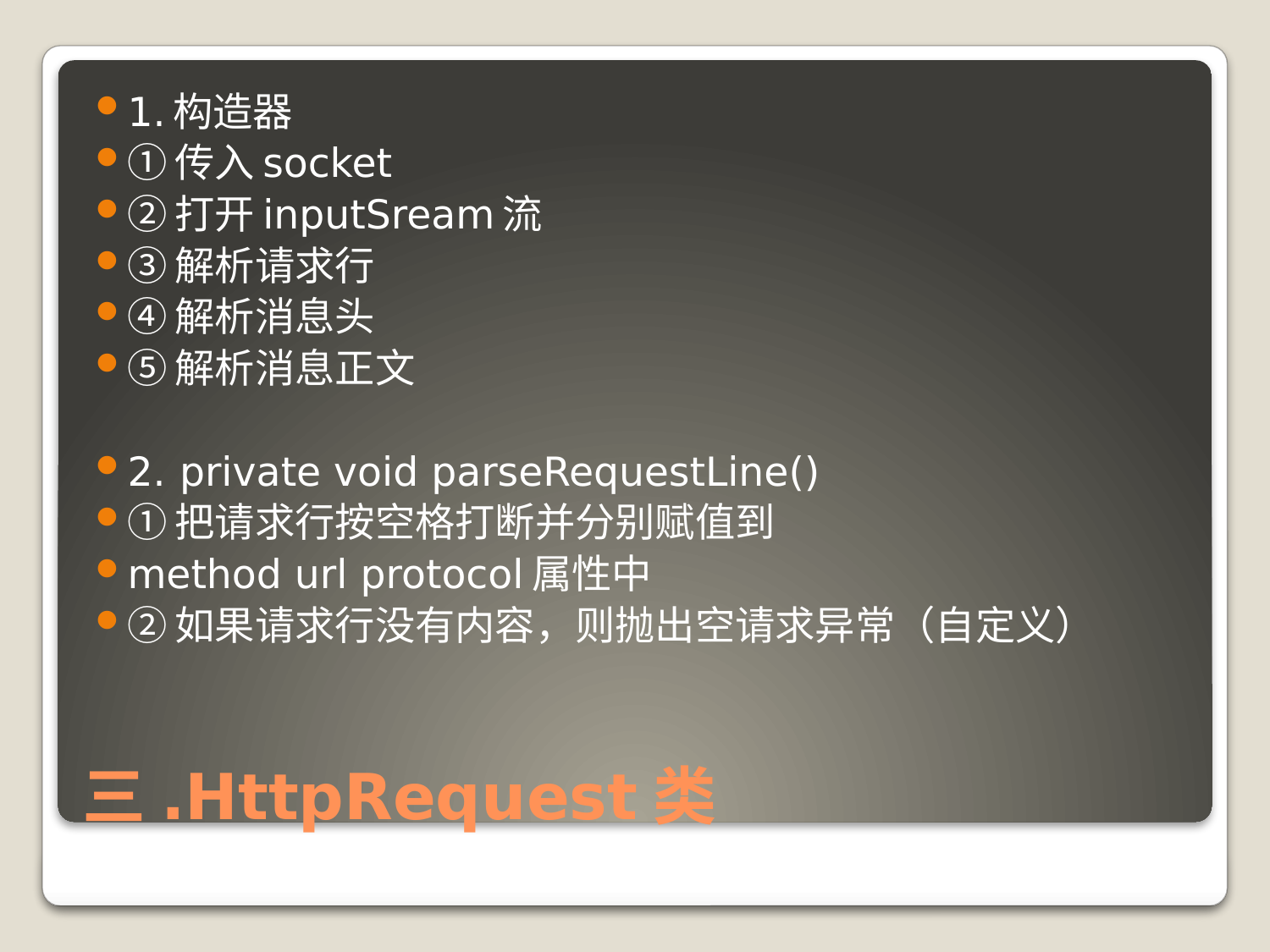

1.构造器
①传入socket
②打开inputSream流
③解析请求行
④解析消息头
⑤解析消息正文

2. private void parseRequestLine()
①把请求行按空格打断并分别赋值到
method url protocol属性中
②如果请求行没有内容，则抛出空请求异常（自定义）

# 三.HttpRequest类